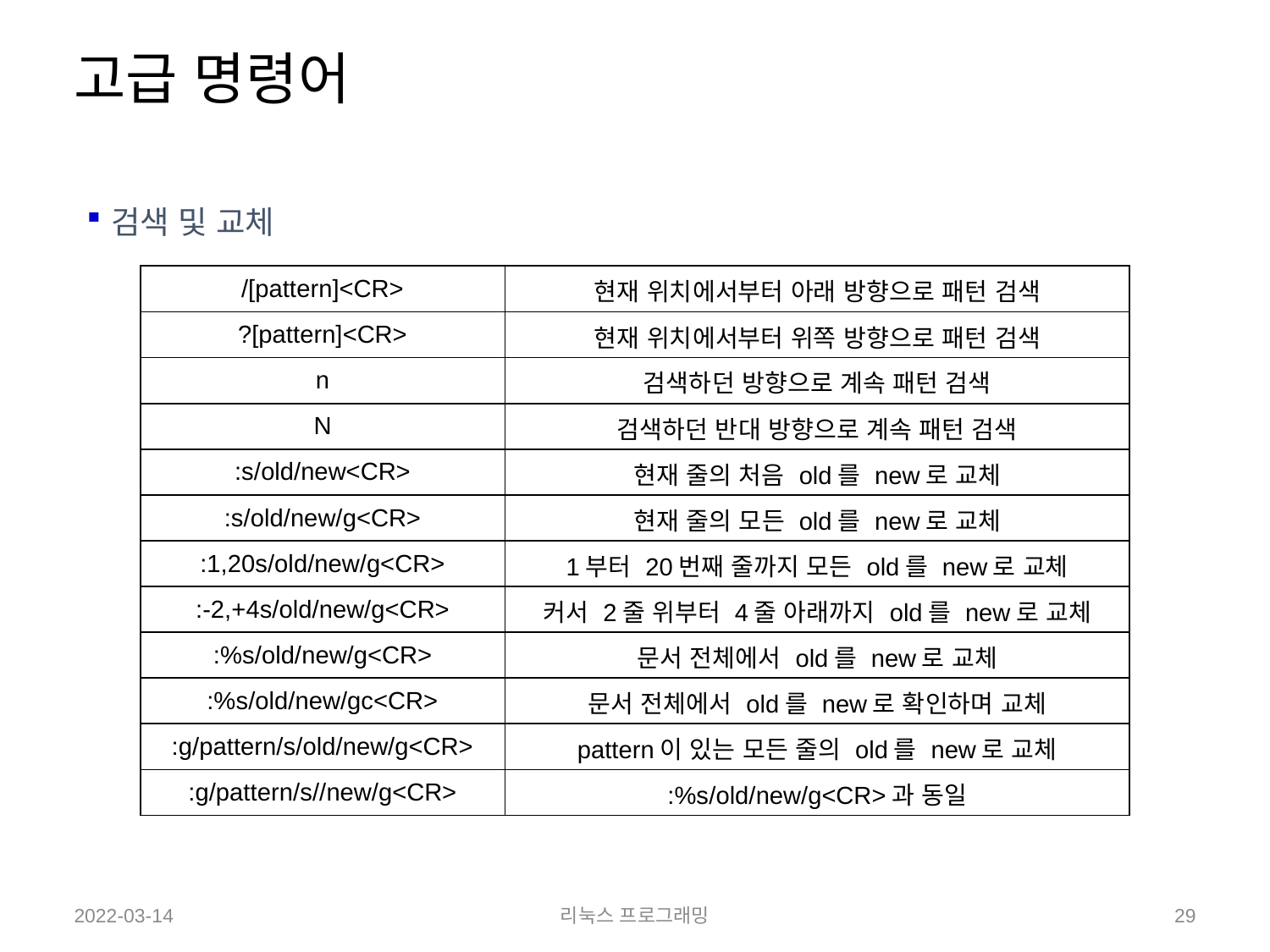

# 고급 명령어
검색 및 교체

| /[pattern]<CR> | 현재 위치에서부터 아래 방향으로 패턴 검색 |
| --- | --- |
| ?[pattern]<CR> | 현재 위치에서부터 위쪽 방향으로 패턴 검색 |
| n | 검색하던 방향으로 계속 패턴 검색 |
| N | 검색하던 반대 방향으로 계속 패턴 검색 |
| :s/old/new<CR> | 현재 줄의 처음 old를 new로 교체 |
| :s/old/new/g<CR> | 현재 줄의 모든 old를 new로 교체 |
| :1,20s/old/new/g<CR> | 1부터 20번째 줄까지 모든 old를 new로 교체 |
| :-2,+4s/old/new/g<CR> | 커서 2줄 위부터 4줄 아래까지 old를 new로 교체 |
| :%s/old/new/g<CR> | 문서 전체에서 old를 new로 교체 |
| :%s/old/new/gc<CR> | 문서 전체에서 old를 new로 확인하며 교체 |
| :g/pattern/s/old/new/g<CR> | pattern이 있는 모든 줄의 old를 new로 교체 |
| :g/pattern/s//new/g<CR> | :%s/old/new/g<CR>과 동일 |

2022-03-14
리눅스 프로그래밍
29